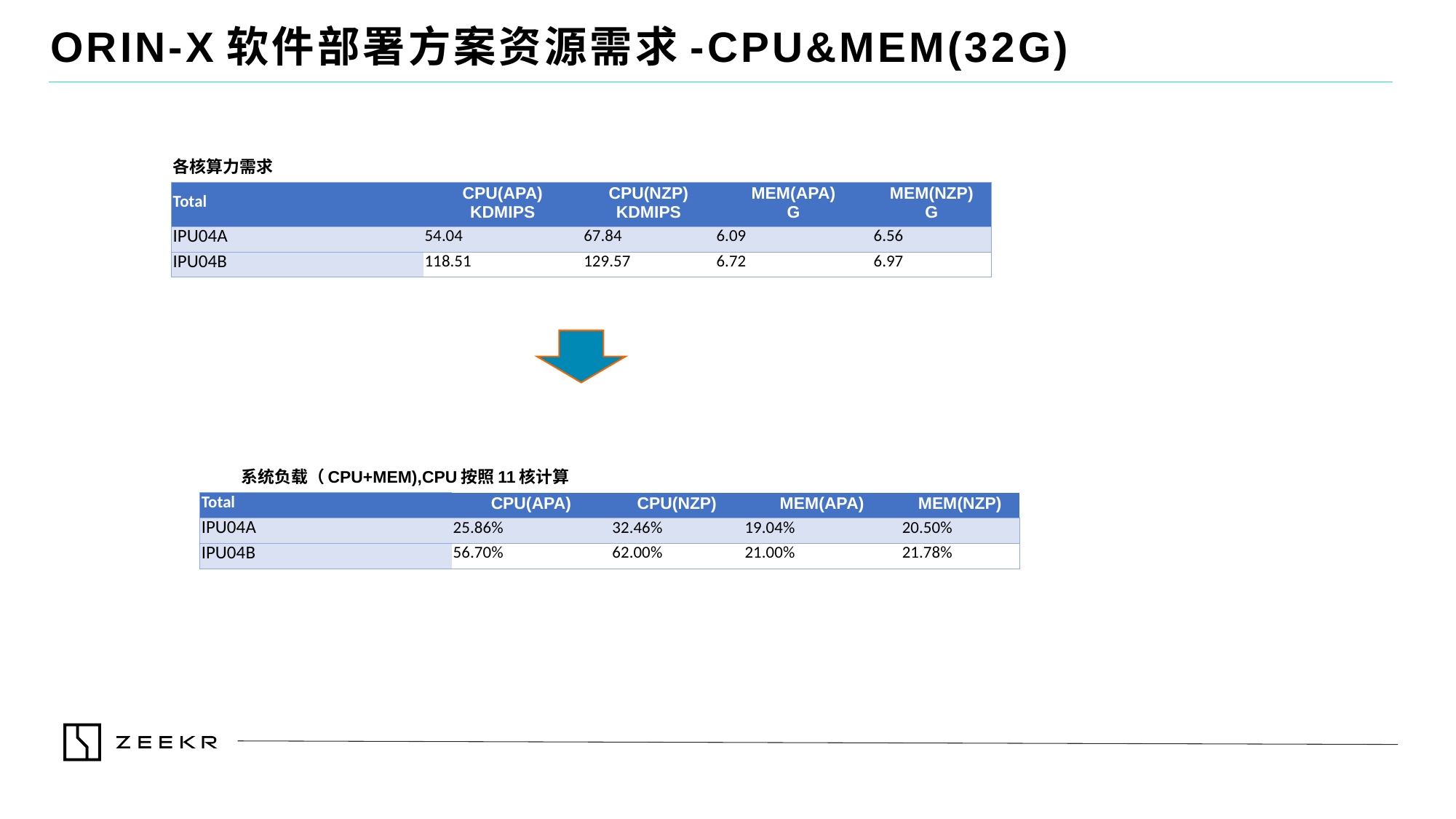

ORIN-X软件部署方案资源需求-CPU&MEM(32G)
| 各核算力需求 |  |  |  |  |
| --- | --- | --- | --- | --- |
| Total | CPU(APA) KDMIPS | CPU(NZP) KDMIPS | MEM(APA) G | MEM(NZP) G |
| IPU04A | 54.04 | 67.84 | 6.09 | 6.56 |
| IPU04B | 118.51 | 129.57 | 6.72 | 6.97 |

| 系统负载（CPU+MEM),CPU按照11核计算 |  |  |  |  |
| --- | --- | --- | --- | --- |
| Total | CPU(APA) | CPU(NZP) | MEM(APA) | MEM(NZP) |
| IPU04A | 25.86% | 32.46% | 19.04% | 20.50% |
| IPU04B | 56.70% | 62.00% | 21.00% | 21.78% |
19